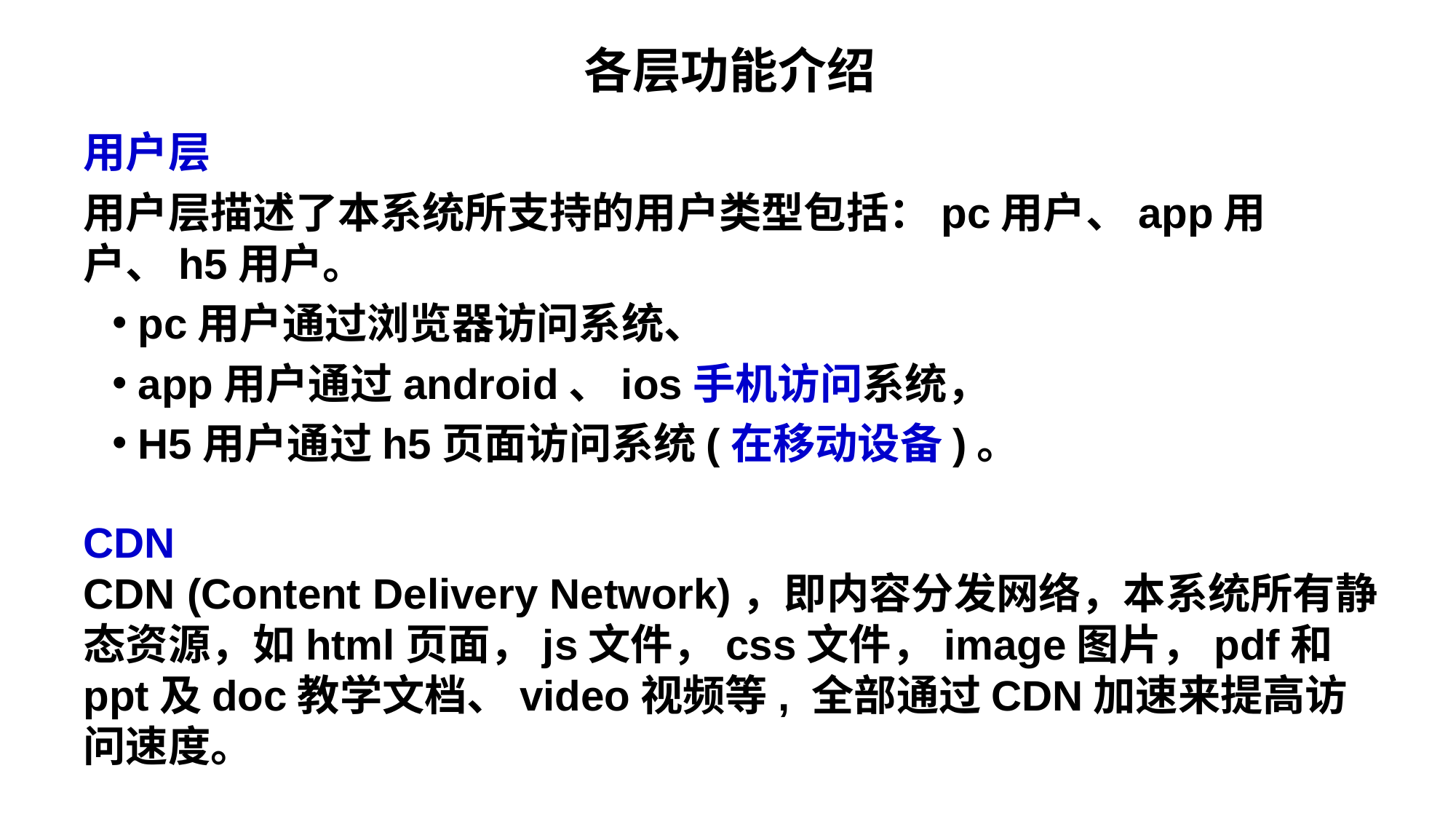

各层功能介绍
用户层
用户层描述了本系统所支持的用户类型包括：pc用户、app用户、h5用户。
pc用户通过浏览器访问系统、
app用户通过android、ios手机访问系统，
H5用户通过h5页面访问系统(在移动设备)。
CDN
CDN (Content Delivery Network)，即内容分发网络，本系统所有静态资源，如html页面，js文件，css文件，image图片，pdf和ppt及doc教学文档、video视频等, 全部通过CDN加速来提高访问速度。